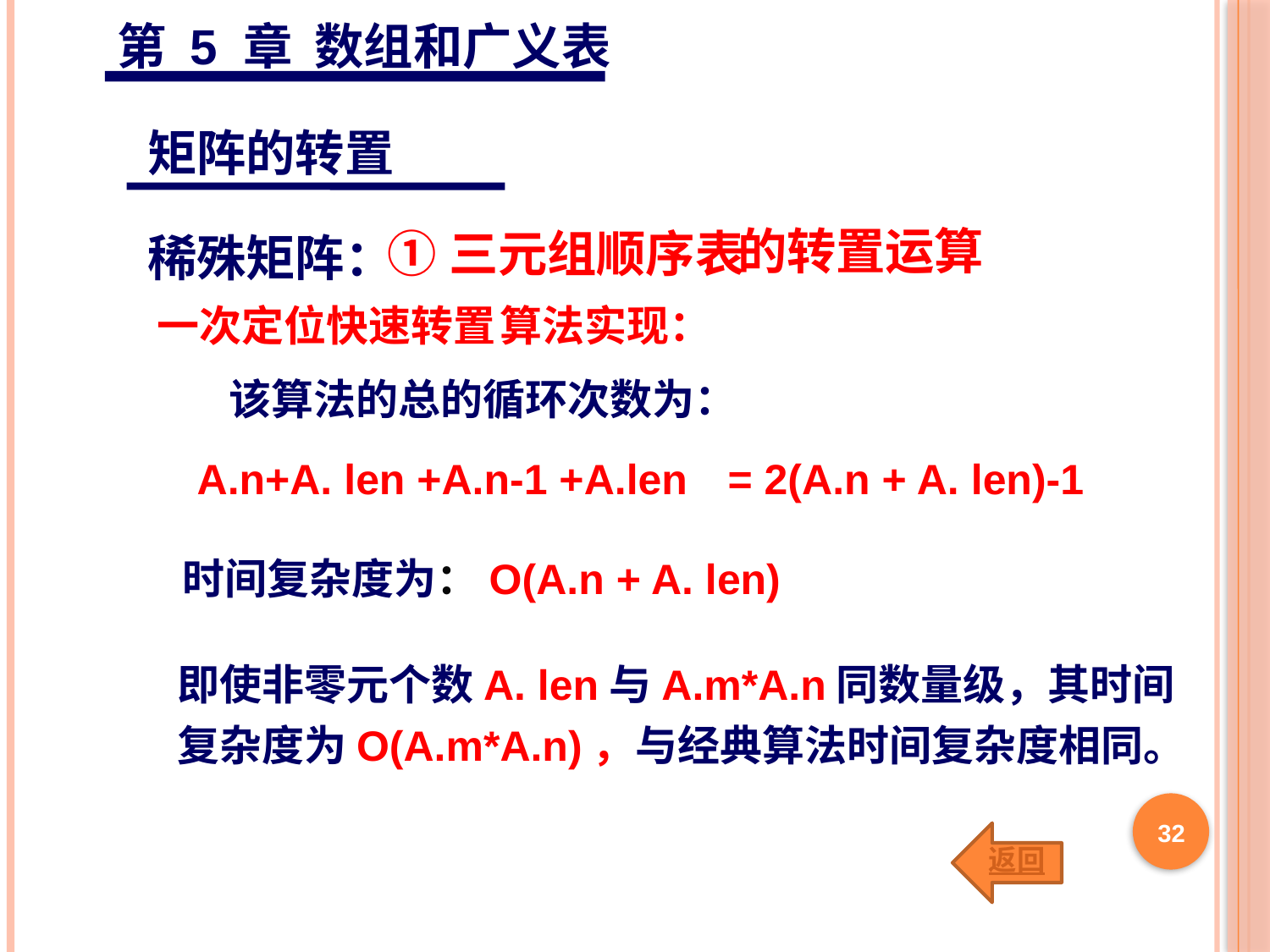

第 5 章  数组和广义表

矩阵的转置

稀殊矩阵：
的转置运算
①三元组顺序表
一次定位快速转置
算法实现：
该算法的总的循环次数为：
A.n+A. len +A.n-1 +A.len
= 2(A.n + A. len)-1
时间复杂度为：O(A.n + A. len)
即使非零元个数A. len与A.m*A.n同数量级，其时间
复杂度为O(A.m*A.n)，与经典算法时间复杂度相同。
32
返回